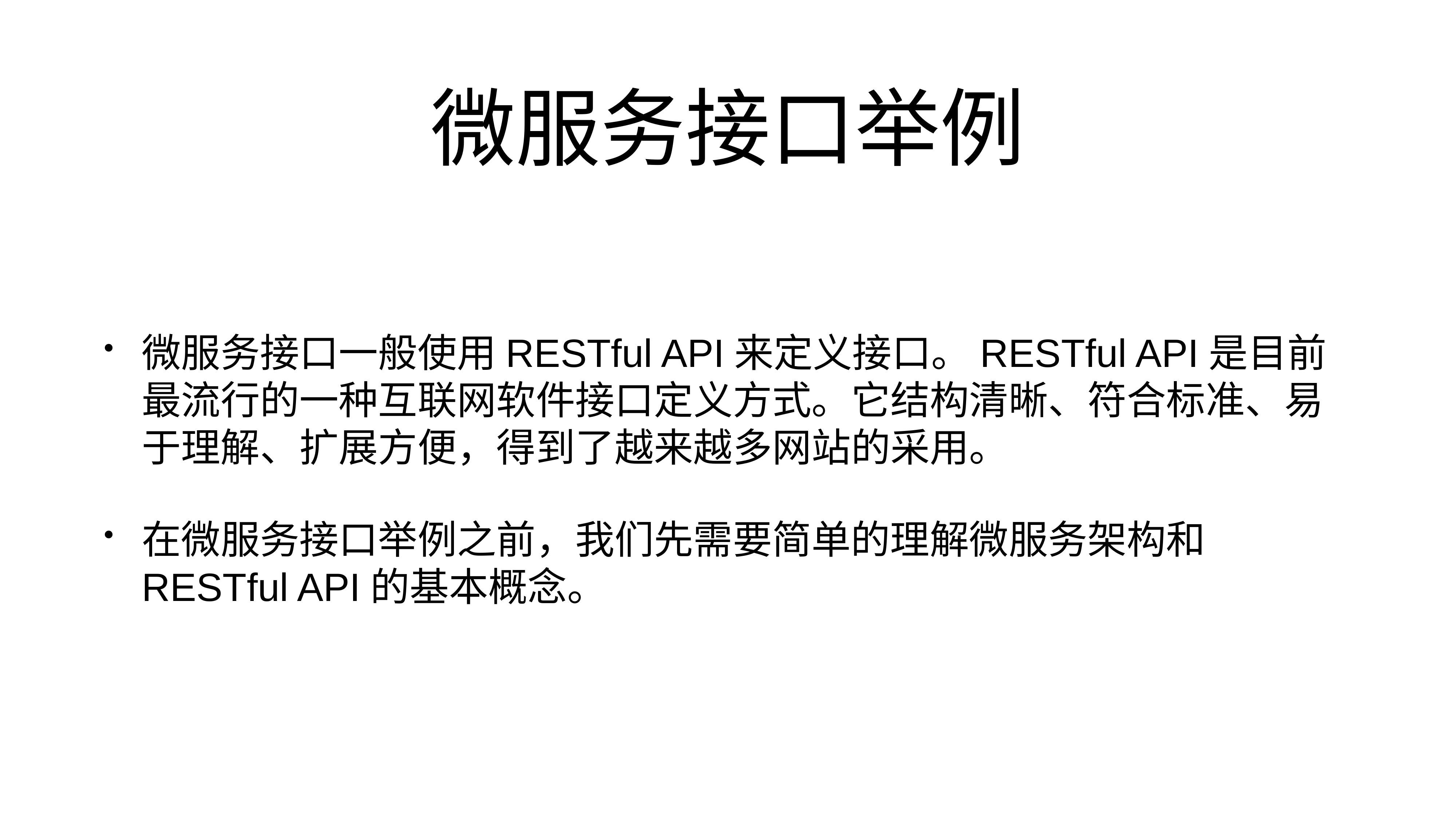

# 微服务接口举例
微服务接口一般使用RESTful API来定义接口。RESTful API是目前最流行的一种互联网软件接口定义方式。它结构清晰、符合标准、易于理解、扩展方便，得到了越来越多网站的采用。
在微服务接口举例之前，我们先需要简单的理解微服务架构和RESTful API的基本概念。